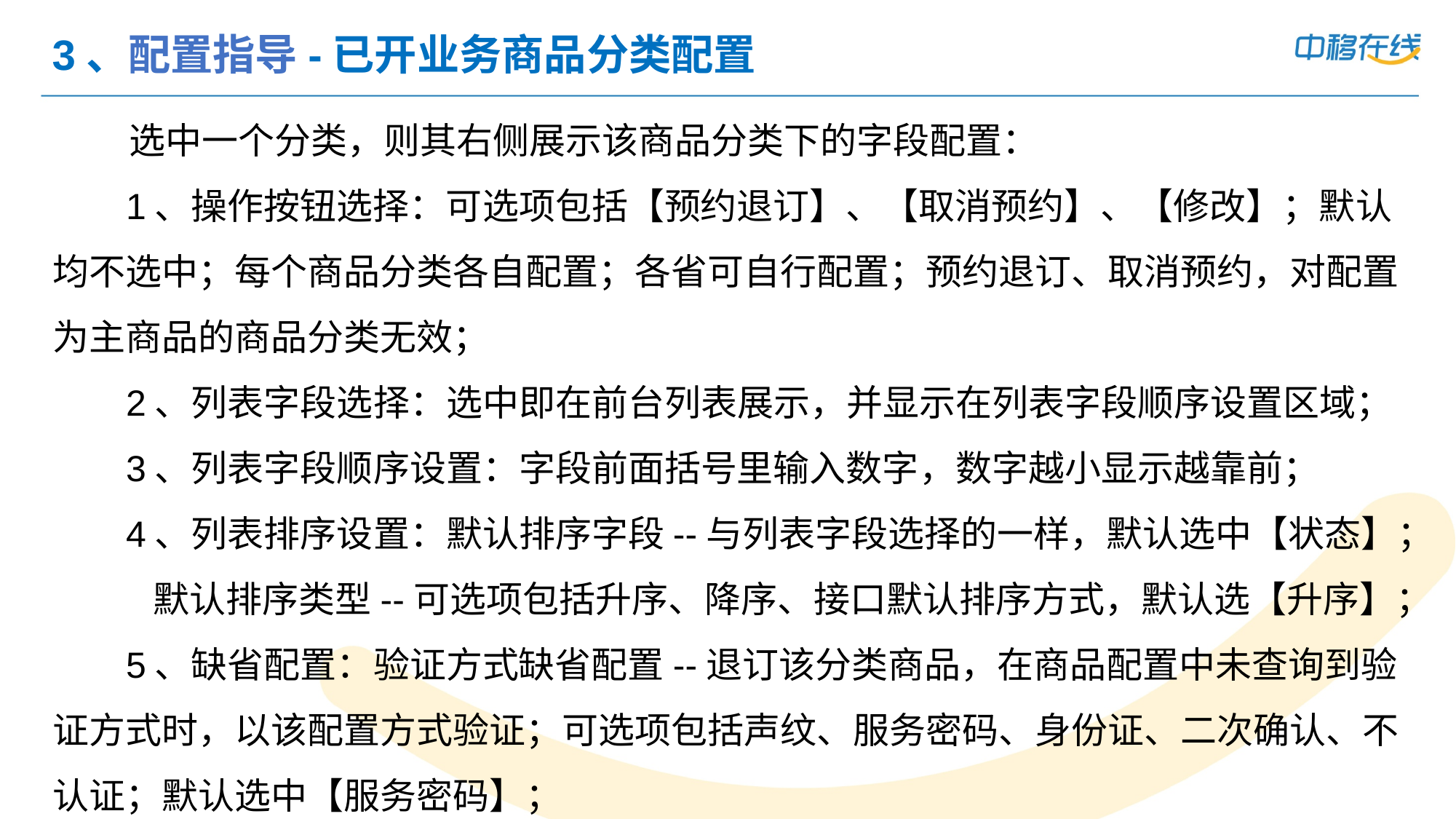

# 3、配置指导-已开业务商品分类配置
   选中一个分类，则其右侧展示该商品分类下的字段配置：
   1、操作按钮选择：可选项包括【预约退订】、【取消预约】、【修改】；默认均不选中；每个商品分类各自配置；各省可自行配置；预约退订、取消预约，对配置为主商品的商品分类无效；
   2、列表字段选择：选中即在前台列表展示，并显示在列表字段顺序设置区域；
   3、列表字段顺序设置：字段前面括号里输入数字，数字越小显示越靠前；
   4、列表排序设置：默认排序字段--与列表字段选择的一样，默认选中【状态】；
      默认排序类型--可选项包括升序、降序、接口默认排序方式，默认选【升序】；
   5、缺省配置：验证方式缺省配置--退订该分类商品，在商品配置中未查询到验证方式时，以该配置方式验证；可选项包括声纹、服务密码、身份证、二次确认、不认证；默认选中【服务密码】；